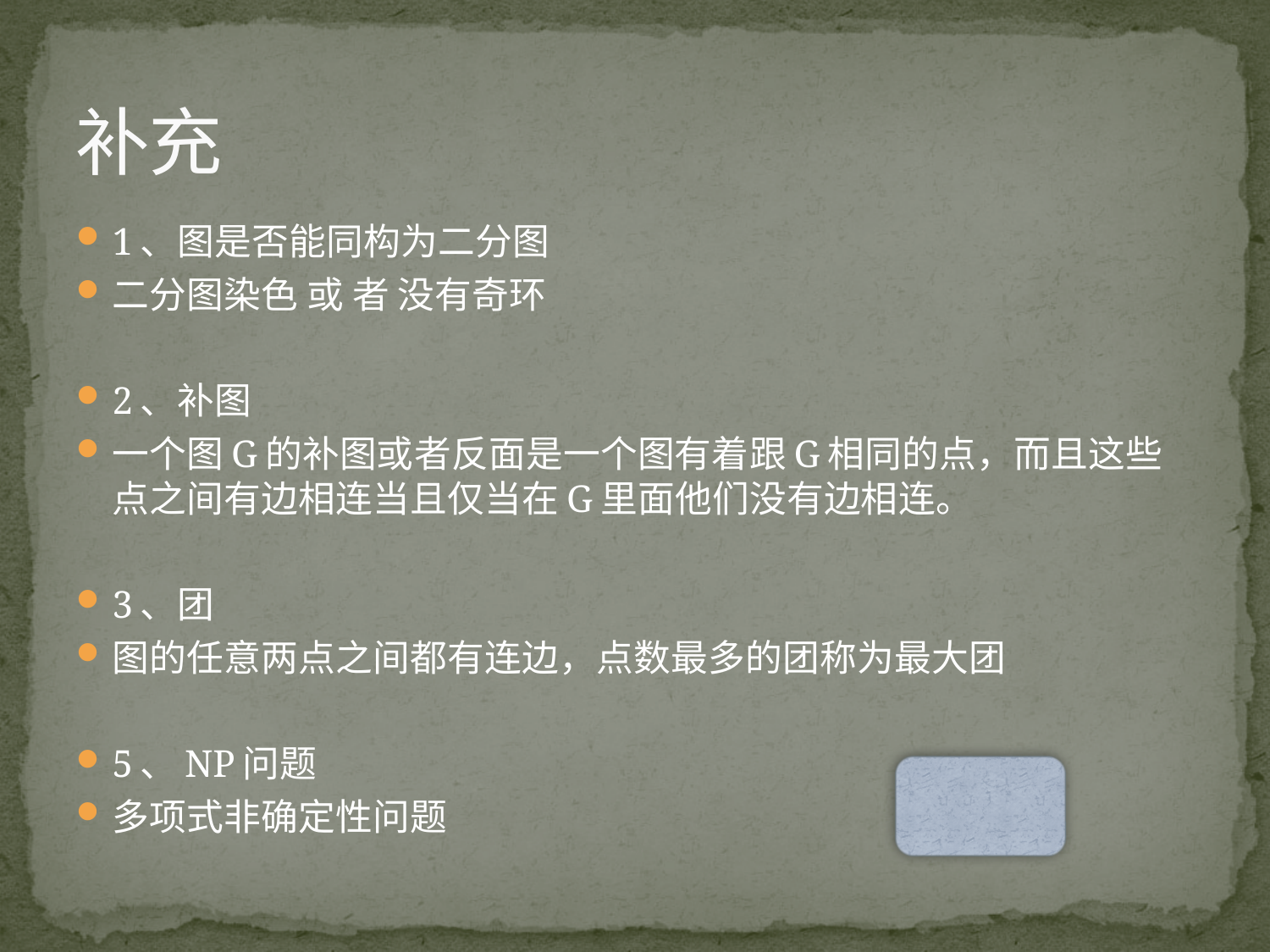

# 补充
1、图是否能同构为二分图
二分图染色 或 者 没有奇环

2、补图
一个图G的补图或者反面是一个图有着跟G相同的点，而且这些点之间有边相连当且仅当在G里面他们没有边相连。

3、团
图的任意两点之间都有连边，点数最多的团称为最大团

5、NP问题
多项式非确定性问题